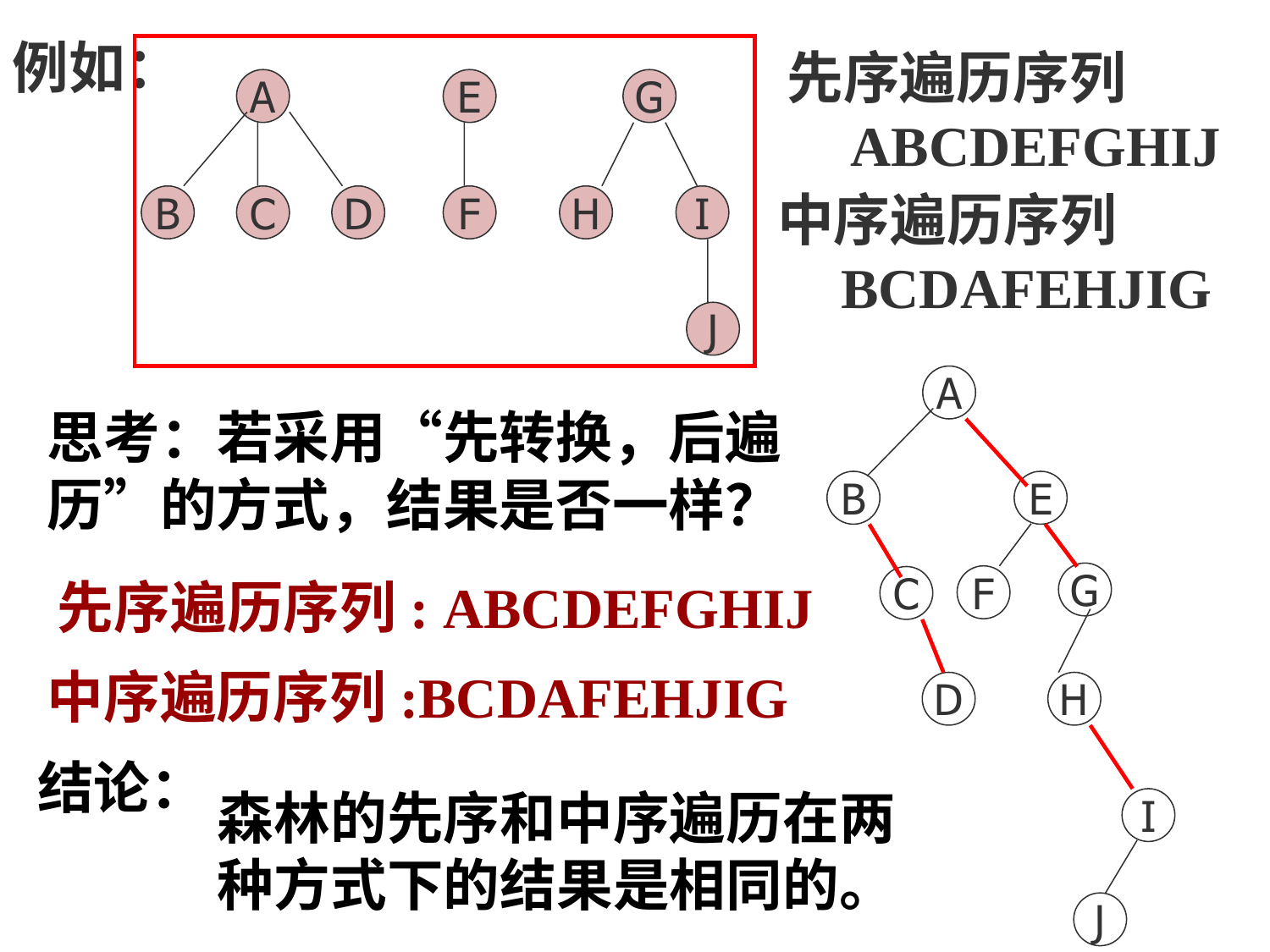

例如：

A
E
G

B
C
D
F
H
I

J
先序遍历序列
ABCDEFGHIJ
中序遍历序列
BCDAFEHJIG
A

B
E

G
F
C

D
H

I

J
思考：若采用“先转换，后遍历”的方式，结果是否一样？
先序遍历序列: ABCDEFGHIJ
中序遍历序列:BCDAFEHJIG
结论：
森林的先序和中序遍历在两种方式下的结果是相同的。